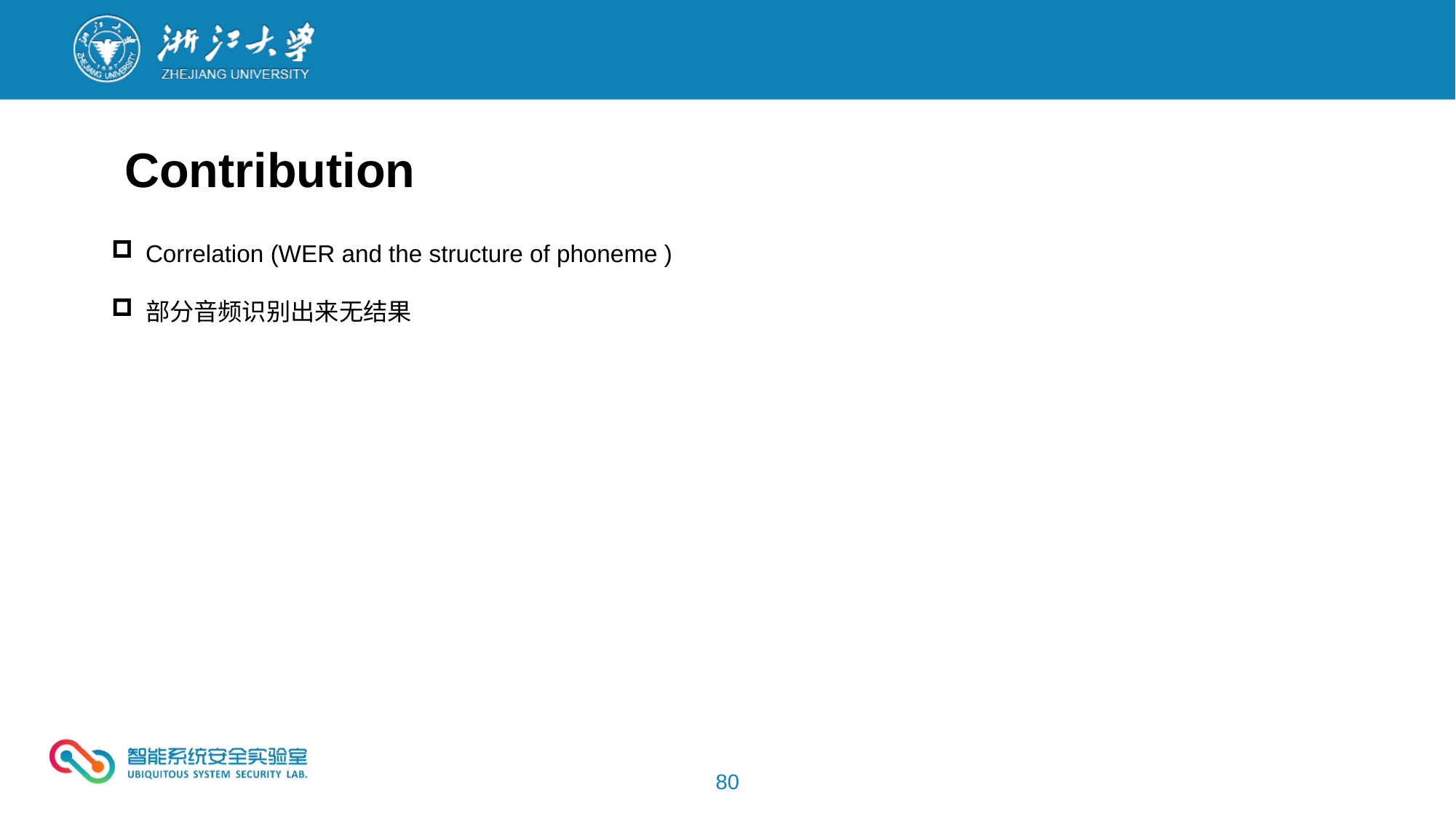

Contribution
Correlation (WER and the structure of phoneme )
部分音频识别出来无结果